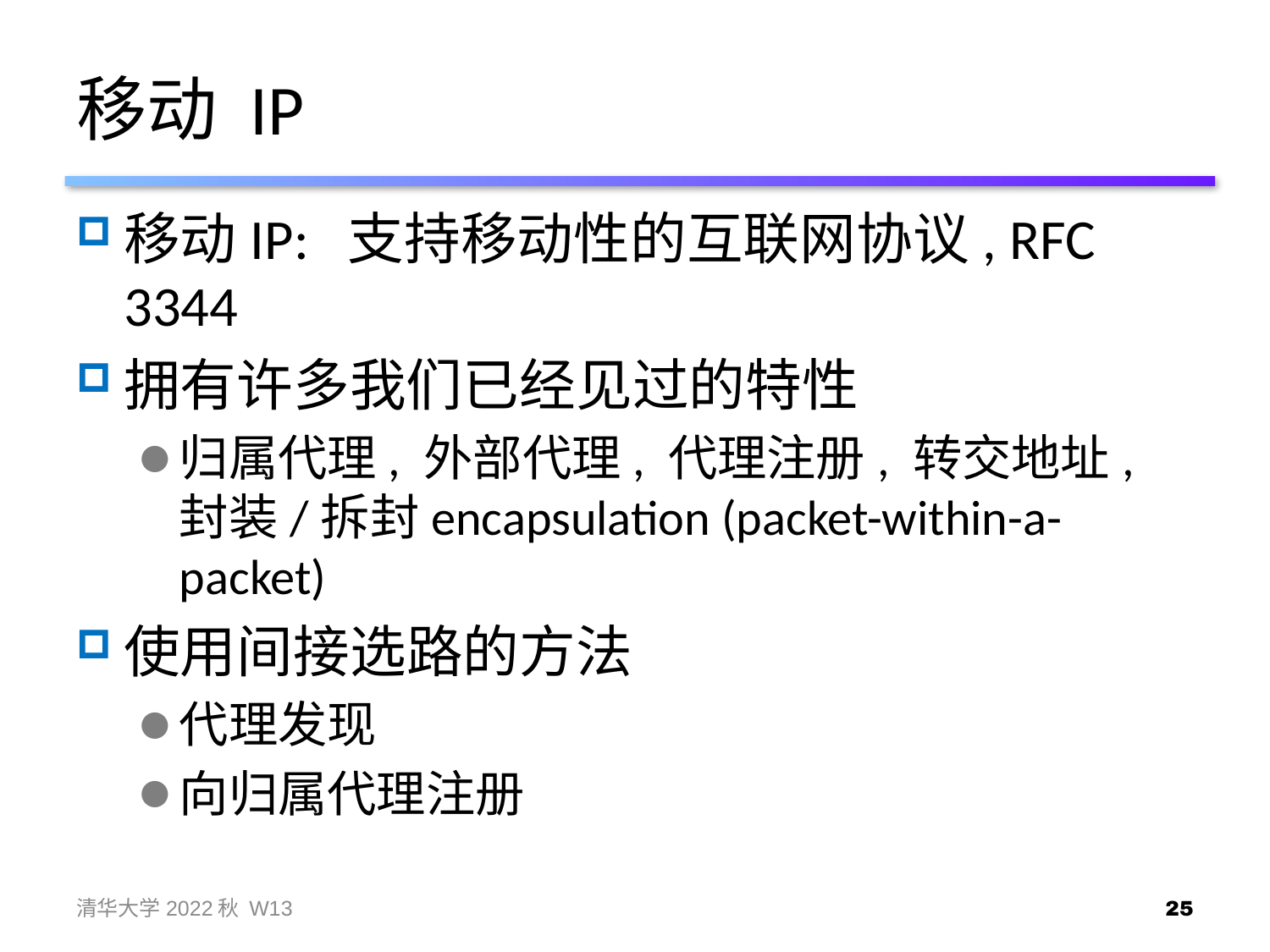

# 移动 IP
移动IP:  支持移动性的互联网协议, RFC 3344
拥有许多我们已经见过的特性
归属代理, 外部代理, 代理注册, 转交地址, 封装/拆封encapsulation (packet-within-a-packet)
使用间接选路的方法
代理发现
向归属代理注册
清华大学2022秋 W13
25